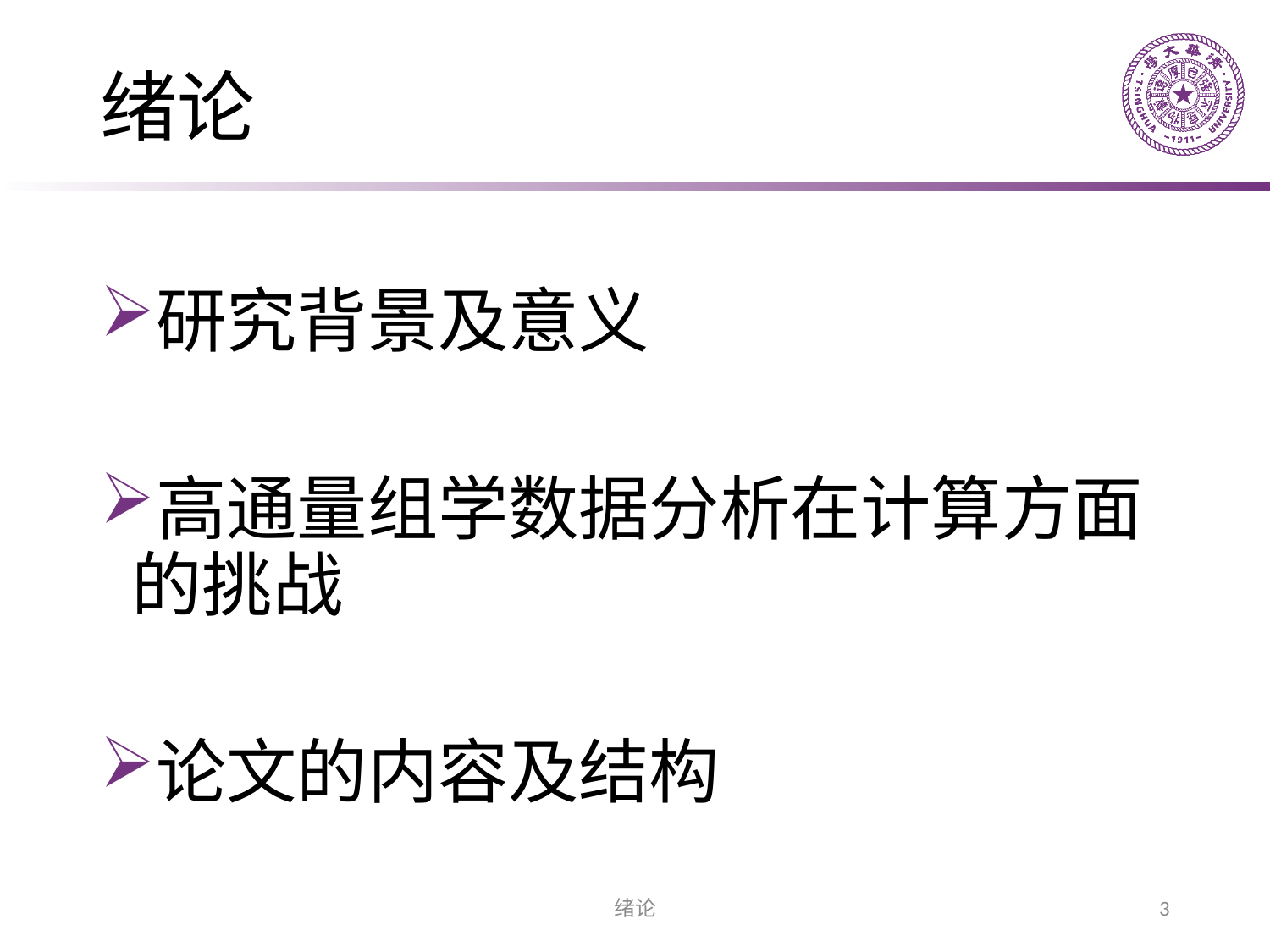

# 绪论

研究背景及意义

高通量组学数据分析在计算方面的挑战

论文的内容及结构
绪论
3